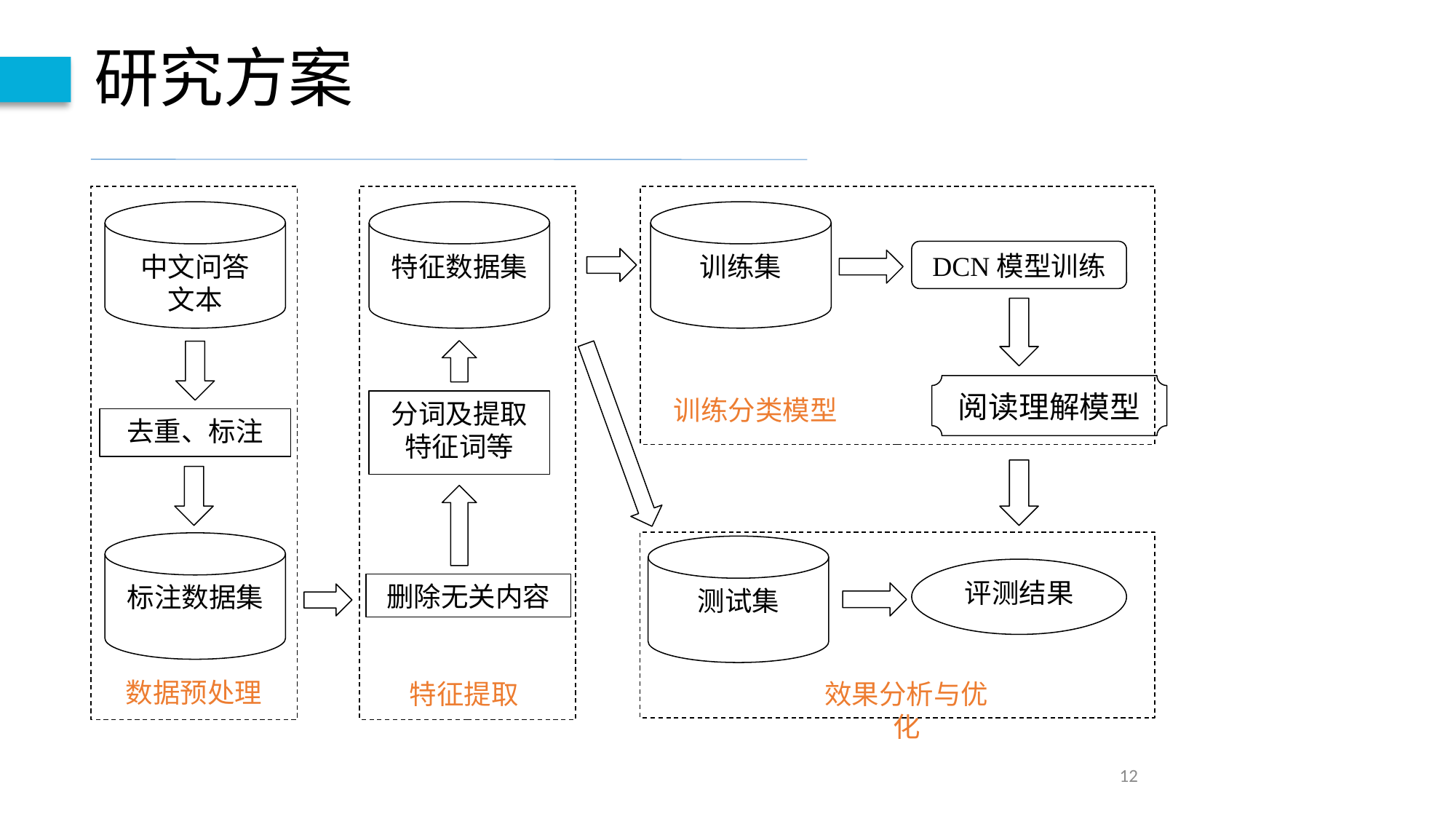

研究方案

中文问答
文本
特征数据集
训练集
DCN模型训练

阅读理解模型
训练分类模型
分词及提取特征词等
去重、标注

标注数据集
测试集
评测结果
删除无关内容

数据预处理
特征提取
效果分析与优化
12